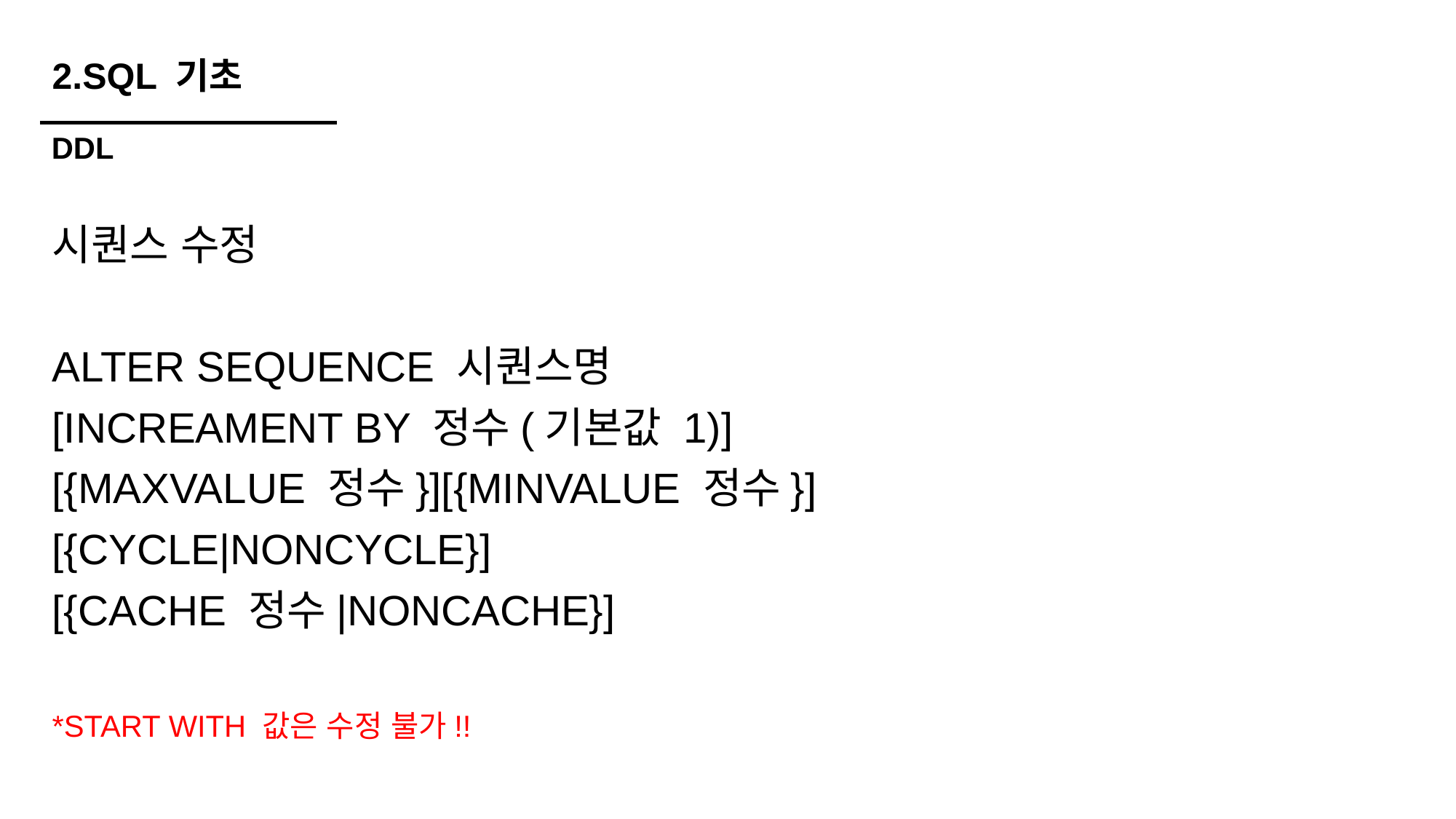

# 2.SQL 기초
DDL
시퀀스 수정

ALTER SEQUENCE 시퀀스명
[INCREAMENT BY 정수(기본값 1)]
[{MAXVALUE 정수}][{MINVALUE 정수}]
[{CYCLE|NONCYCLE}]
[{CACHE 정수|NONCACHE}]

*START WITH 값은 수정 불가!!